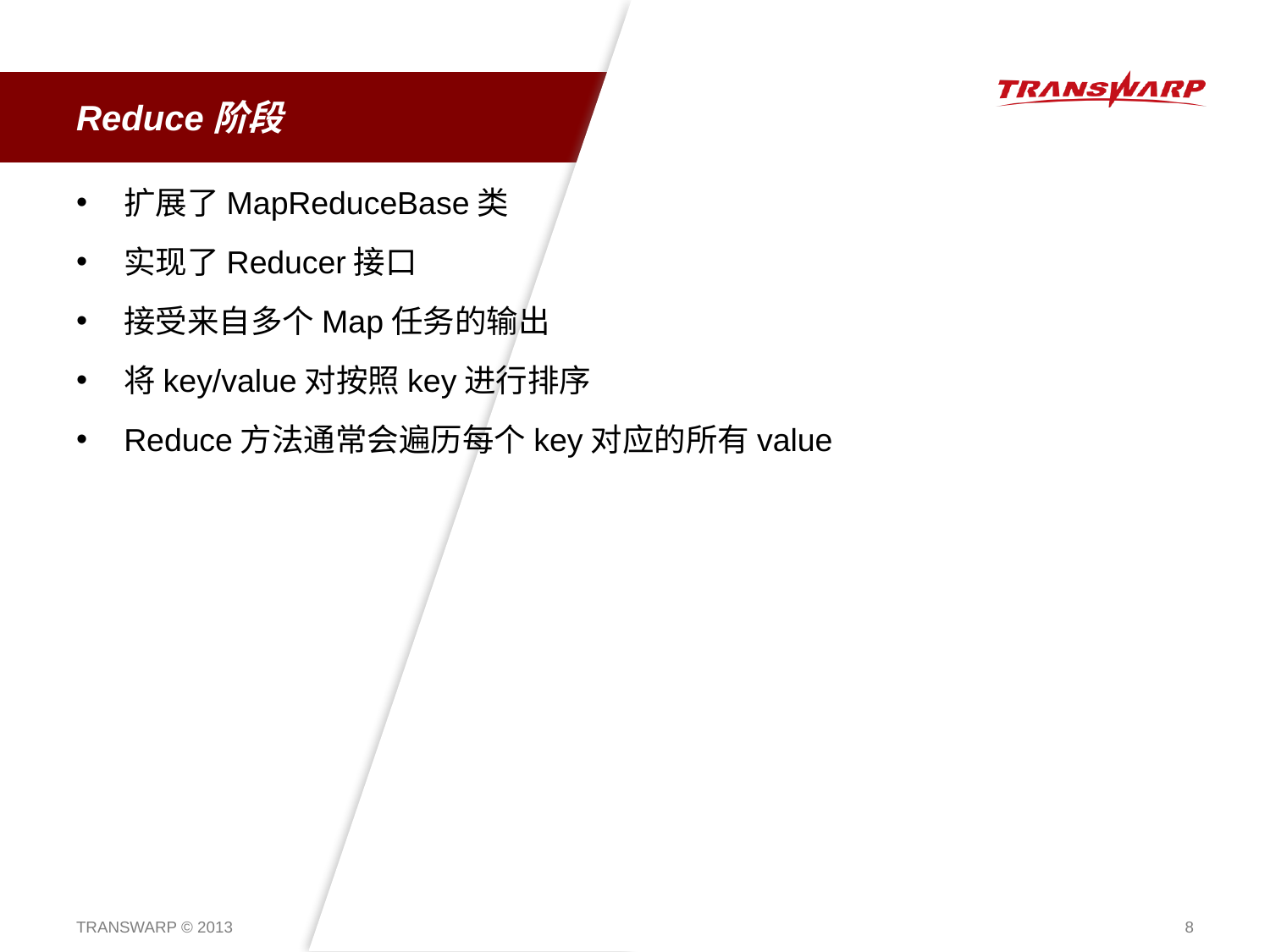

# Reduce阶段
扩展了MapReduceBase类
实现了Reducer接口
接受来自多个Map任务的输出
将key/value对按照key进行排序
Reduce方法通常会遍历每个key对应的所有value

TRANSWARP © 2013
8